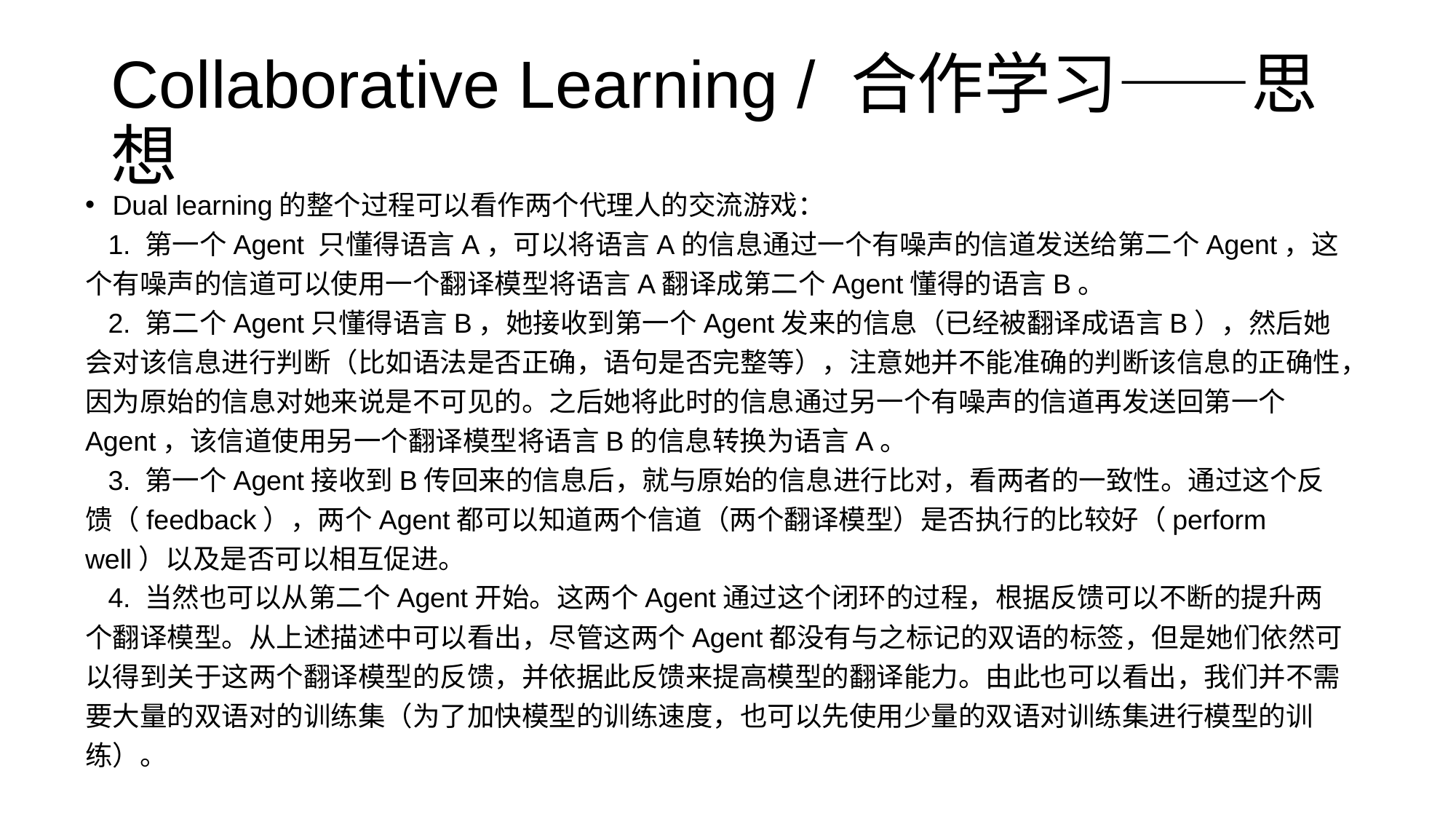

# Collaborative Learning / 合作学习——思想
Dual learning的整个过程可以看作两个代理人的交流游戏：
   1. 第一个Agent 只懂得语言A，可以将语言A的信息通过一个有噪声的信道发送给第二个Agent，这个有噪声的信道可以使用一个翻译模型将语言A翻译成第二个Agent懂得的语言B。
   2. 第二个Agent只懂得语言B，她接收到第一个Agent发来的信息（已经被翻译成语言B），然后她会对该信息进行判断（比如语法是否正确，语句是否完整等），注意她并不能准确的判断该信息的正确性，因为原始的信息对她来说是不可见的。之后她将此时的信息通过另一个有噪声的信道再发送回第一个Agent，该信道使用另一个翻译模型将语言B的信息转换为语言A。
   3. 第一个Agent接收到B传回来的信息后，就与原始的信息进行比对，看两者的一致性。通过这个反馈（feedback），两个Agent都可以知道两个信道（两个翻译模型）是否执行的比较好（perform well）以及是否可以相互促进。
   4. 当然也可以从第二个Agent开始。这两个Agent通过这个闭环的过程，根据反馈可以不断的提升两个翻译模型。从上述描述中可以看出，尽管这两个Agent都没有与之标记的双语的标签，但是她们依然可以得到关于这两个翻译模型的反馈，并依据此反馈来提高模型的翻译能力。由此也可以看出，我们并不需要大量的双语对的训练集（为了加快模型的训练速度，也可以先使用少量的双语对训练集进行模型的训练）。